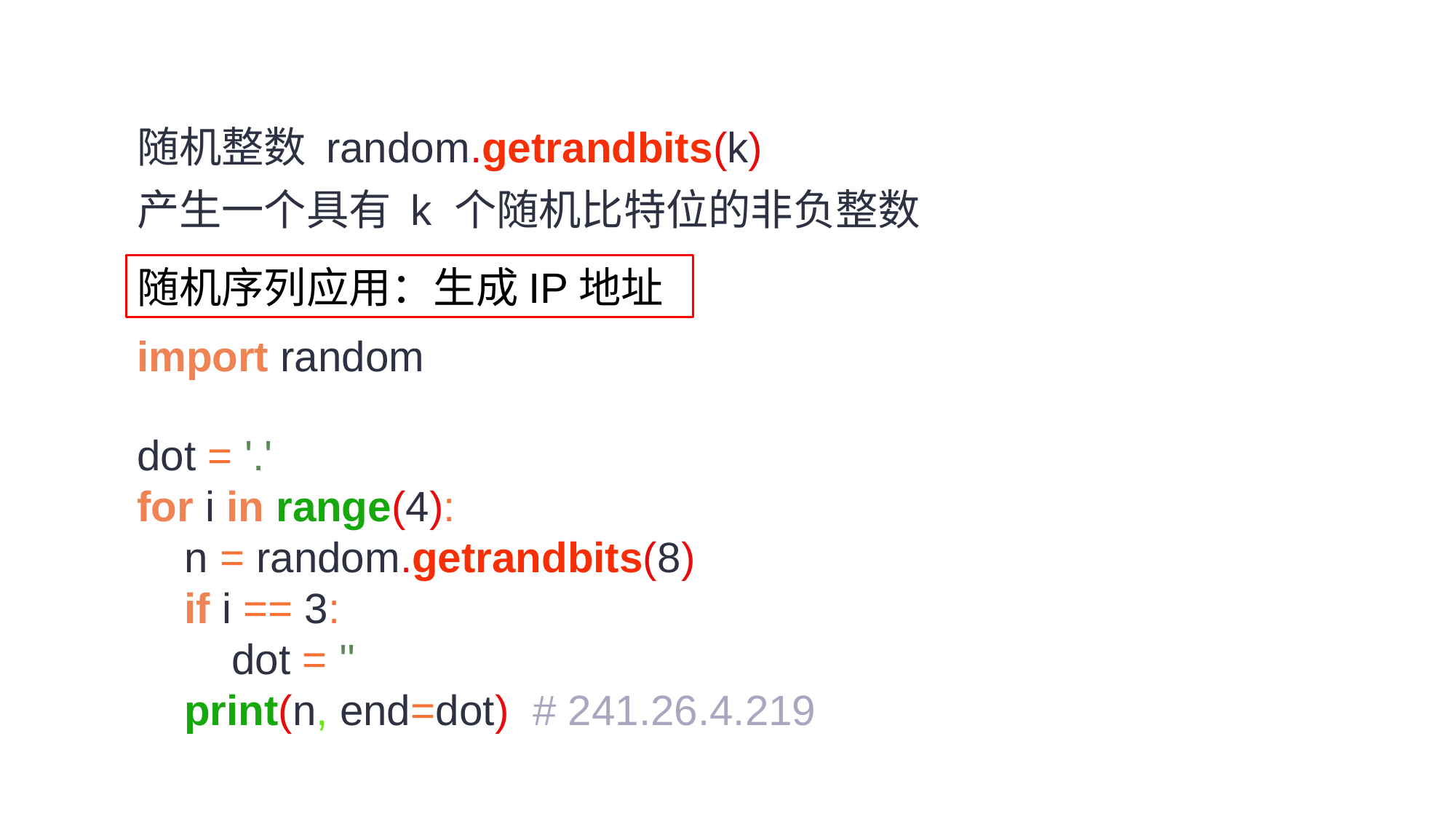

随机整数 random.getrandbits(k)
产生一个具有 k 个随机比特位的非负整数
随机序列应用：生成IP地址
import random
dot = '.'
for i in range(4):
    n = random.getrandbits(8)
    if i == 3:
        dot = ''
    print(n, end=dot)  # 241.26.4.219